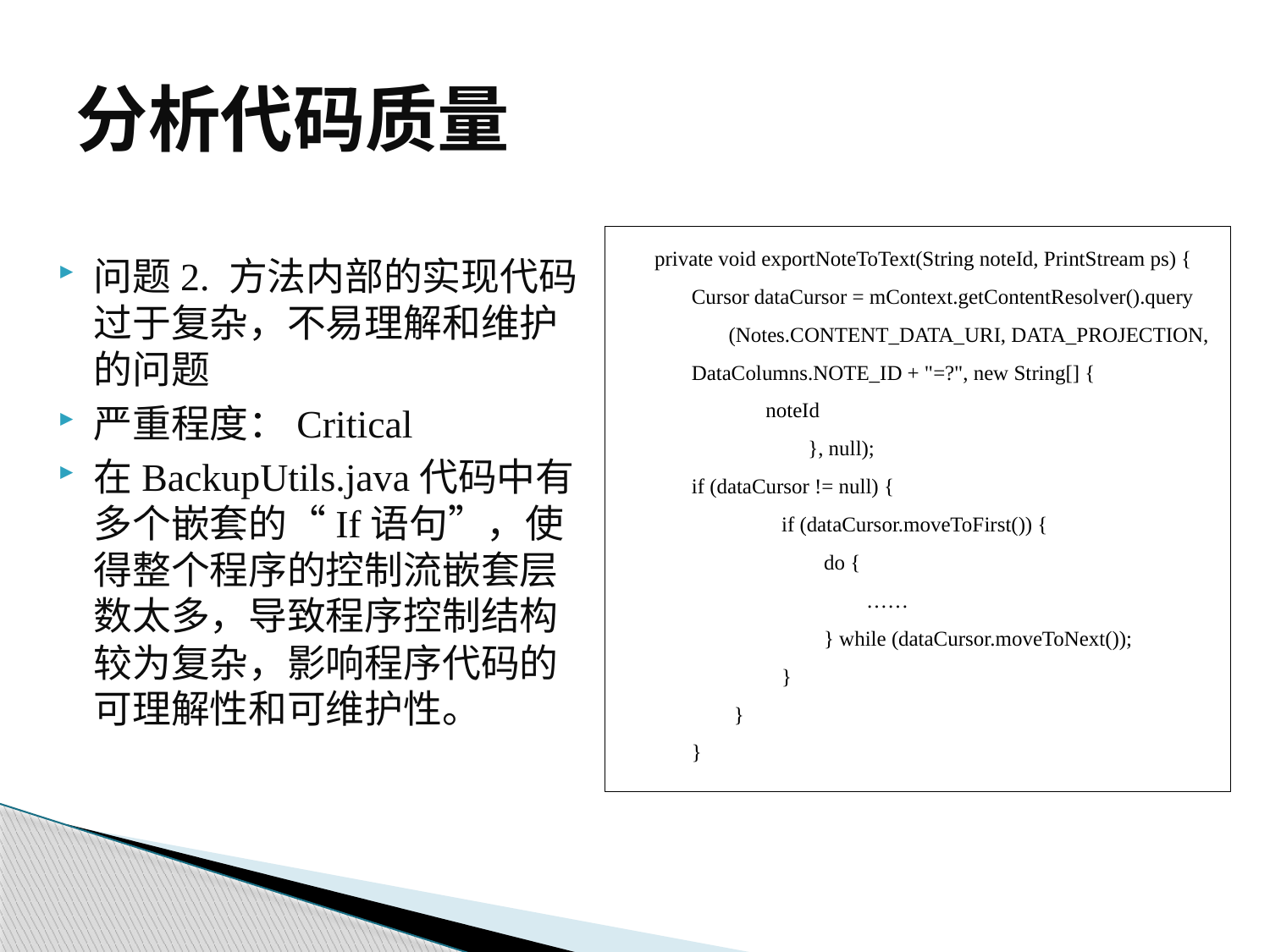

# 分析代码质量

private void exportNoteToText(String noteId, PrintStream ps) {
Cursor dataCursor = mContext.getContentResolver().query
(Notes.CONTENT_DATA_URI, DATA_PROJECTION, DataColumns.NOTE_ID + "=?", new String[] {
noteId
        }, null);
if (dataCursor != null) {
    	if (dataCursor.moveToFirst()) {
  	        do {
	                ……
	        } while (dataCursor.moveToNext());
	}
        }
}
问题2. 方法内部的实现代码过于复杂，不易理解和维护的问题
严重程度：Critical
在BackupUtils.java代码中有多个嵌套的“If语句”，使得整个程序的控制流嵌套层数太多，导致程序控制结构较为复杂，影响程序代码的可理解性和可维护性。